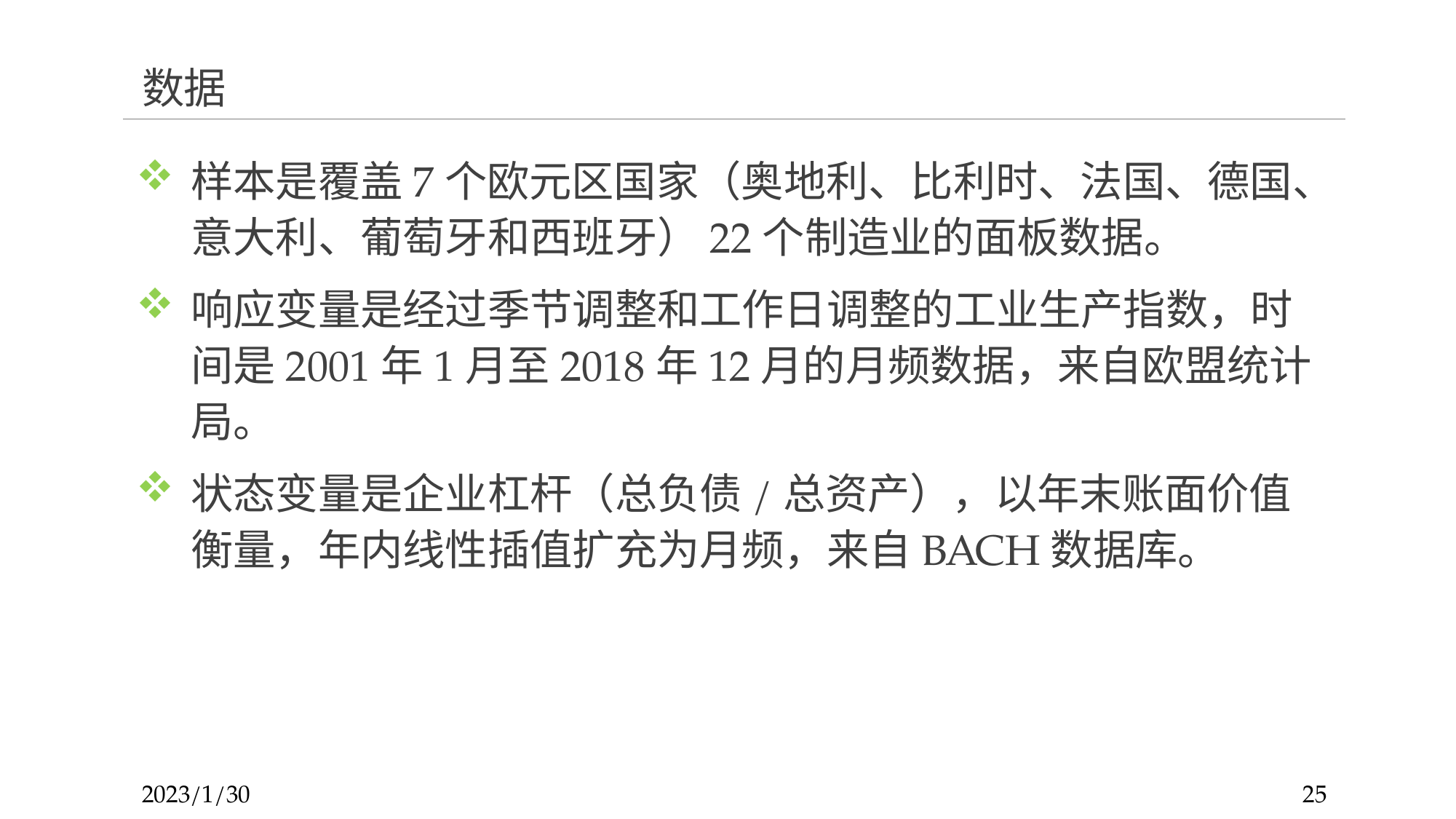

# 数据
样本是覆盖7个欧元区国家（奥地利、比利时、法国、德国、意大利、葡萄牙和西班牙）22个制造业的面板数据。
响应变量是经过季节调整和工作日调整的工业生产指数，时间是2001年1月至2018年12月的月频数据，来自欧盟统计局。
状态变量是企业杠杆（总负债/总资产），以年末账面价值衡量，年内线性插值扩充为月频，来自BACH数据库。

2023/1/30
25